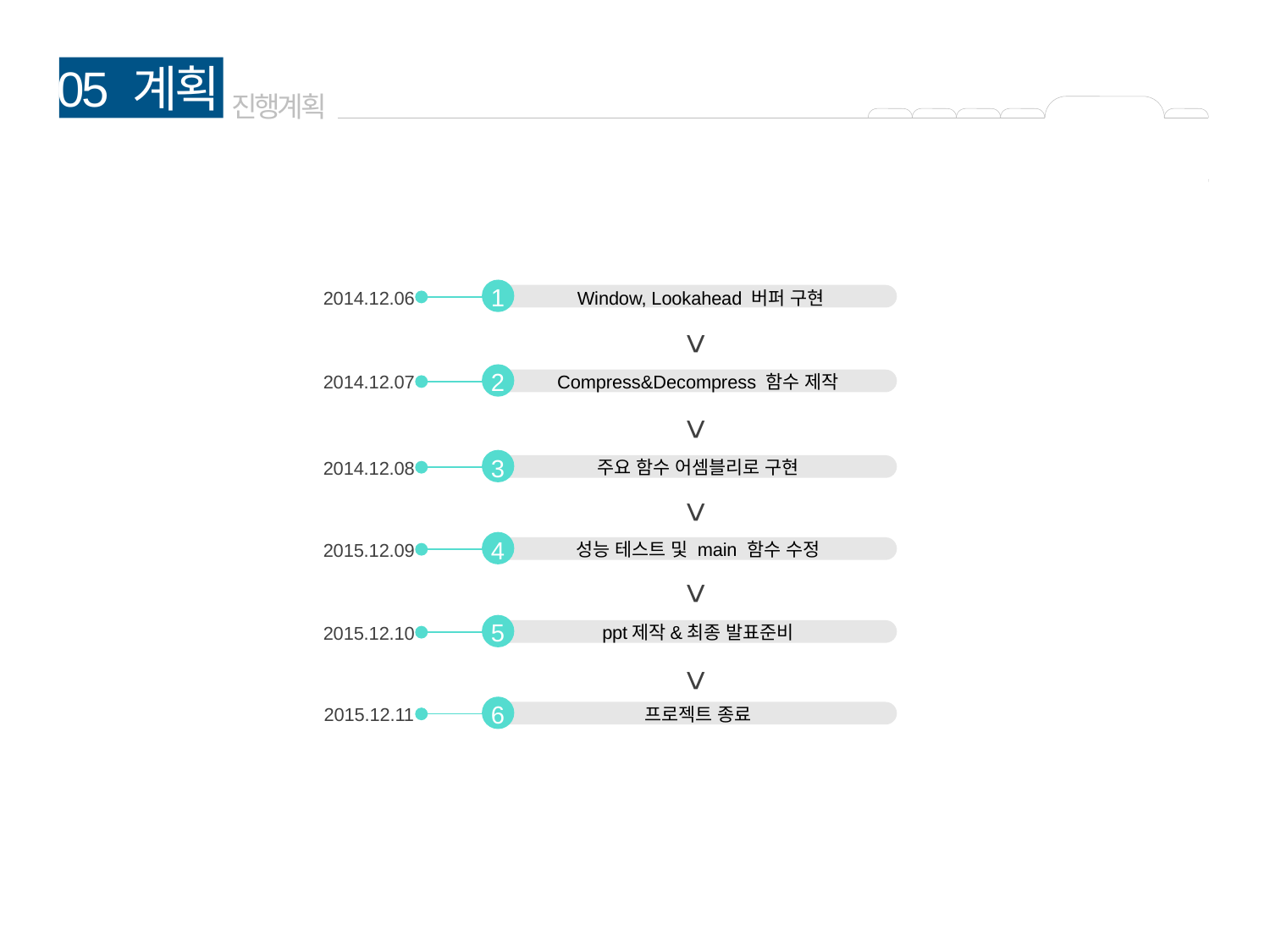

05 계획

진행계획

1

Window, Lookahead 버퍼 구현
2014.12.06

>
2

Compress&Decompress 함수 제작
2014.12.07

>
3

주요 함수 어셈블리로 구현
2014.12.08

>
4

성능 테스트 및 main 함수 수정
2015.12.09

>
5

ppt제작&최종 발표준비
2015.12.10

>
6

프로젝트 종료
2015.12.11